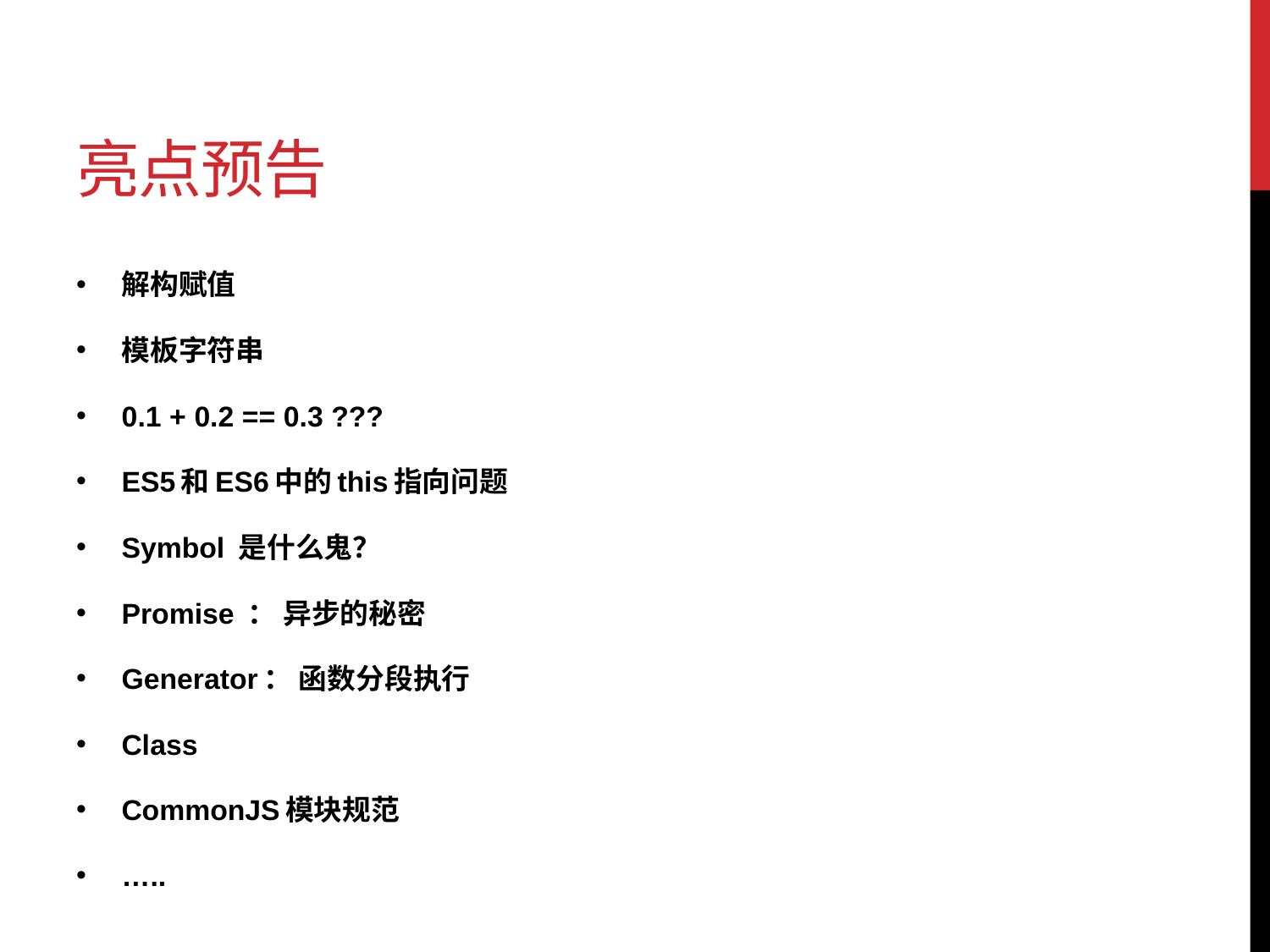

# 亮点预告
解构赋值
模板字符串
0.1 + 0.2 == 0.3 ???
ES5和ES6中的this指向问题
Symbol 是什么鬼？
Promise ： 异步的秘密
Generator： 函数分段执行
Class
CommonJS模块规范
…..